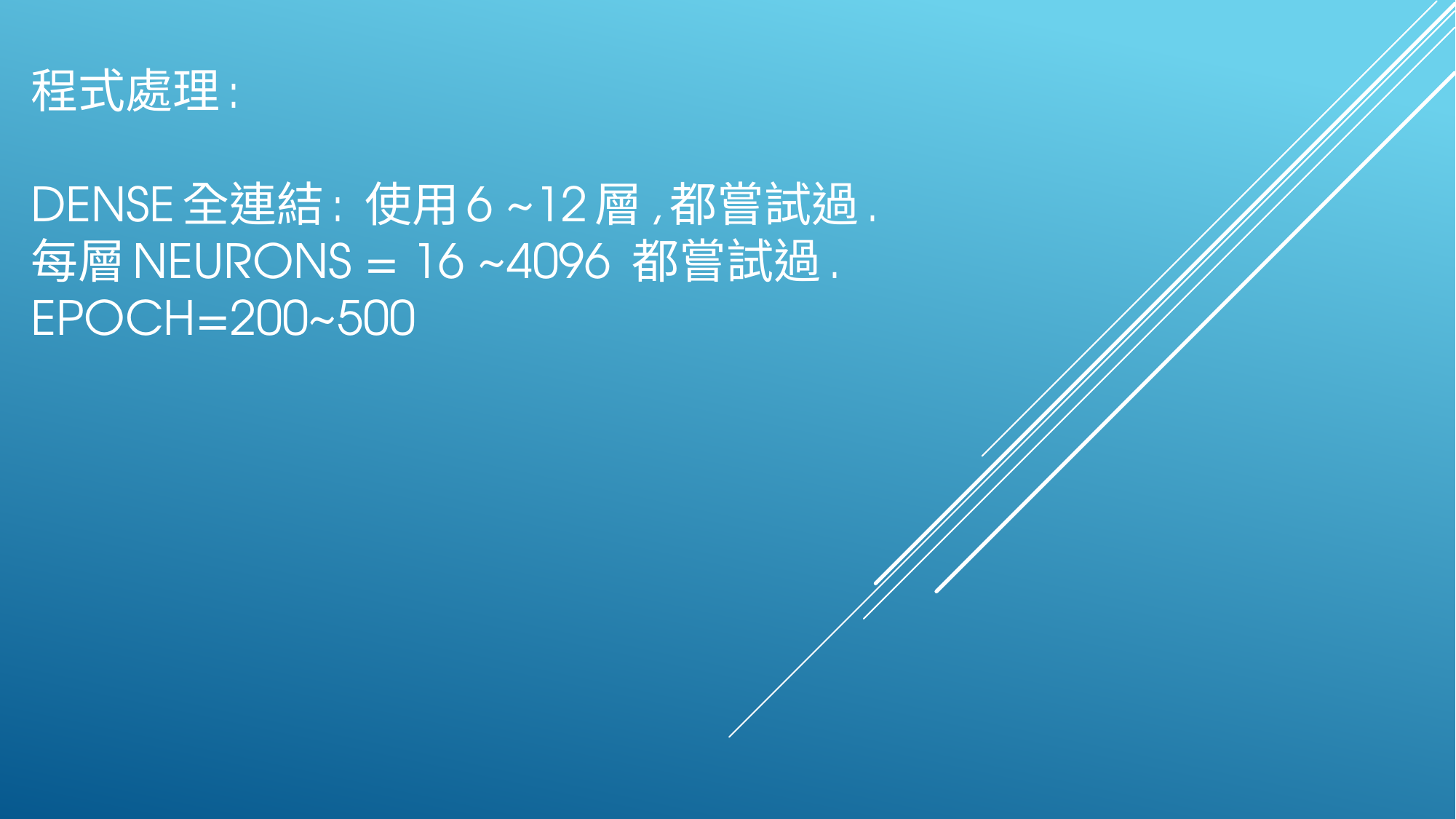

# 程式處理: dense全連結: 使用6 ~12層,都嘗試過. 每層neurons = 16 ~4096 都嘗試過. Epoch=200~500